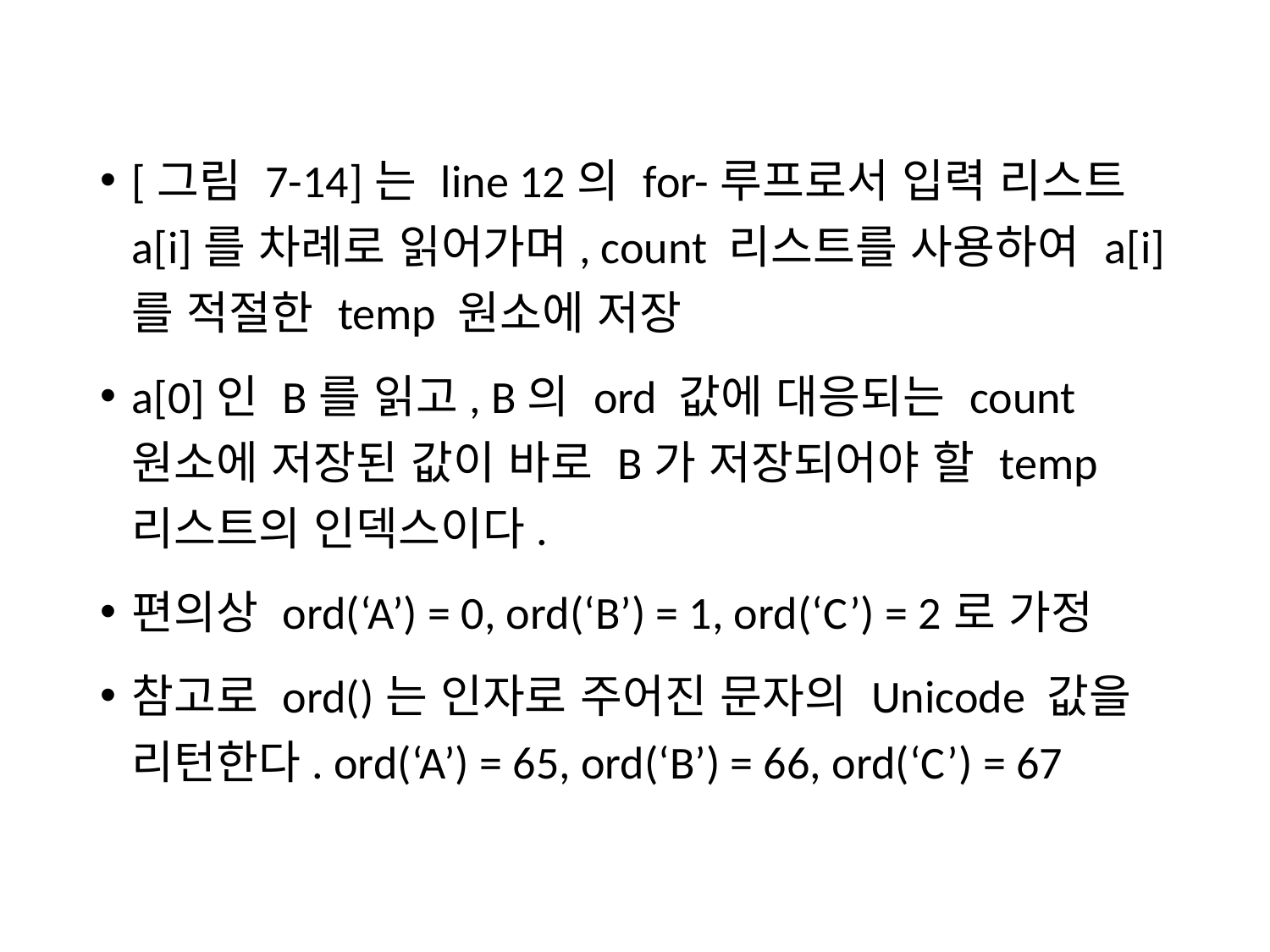

[그림 7-14]는 line 12의 for-루프로서 입력 리스트 a[i]를 차례로 읽어가며, count 리스트를 사용하여 a[i]를 적절한 temp 원소에 저장
a[0]인 B를 읽고, B의 ord 값에 대응되는 count 원소에 저장된 값이 바로 B가 저장되어야 할 temp 리스트의 인덱스이다.
편의상 ord(‘A’) = 0, ord(‘B’) = 1, ord(‘C’) = 2로 가정
참고로 ord()는 인자로 주어진 문자의 Unicode 값을 리턴한다. ord(‘A’) = 65, ord(‘B’) = 66, ord(‘C’) = 67